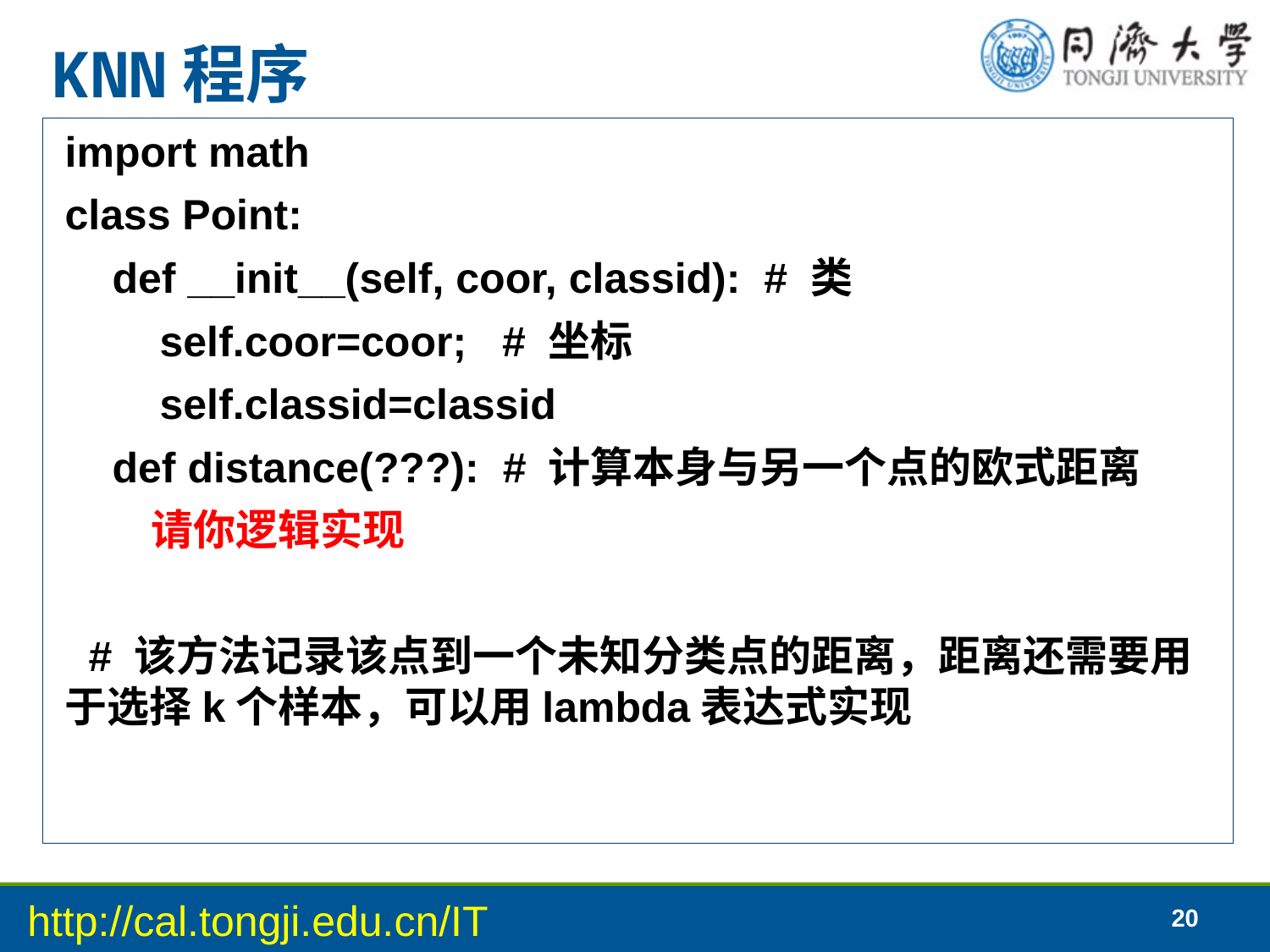

# KNN程序
import math
class Point:
    def __init__(self, coor, classid):  # 类
        self.coor=coor;   # 坐标
        self.classid=classid
    def distance(???):  # 计算本身与另一个点的欧式距离
        请你逻辑实现

  # 该方法记录该点到一个未知分类点的距离，距离还需要用于选择k个样本，可以用lambda表达式实现